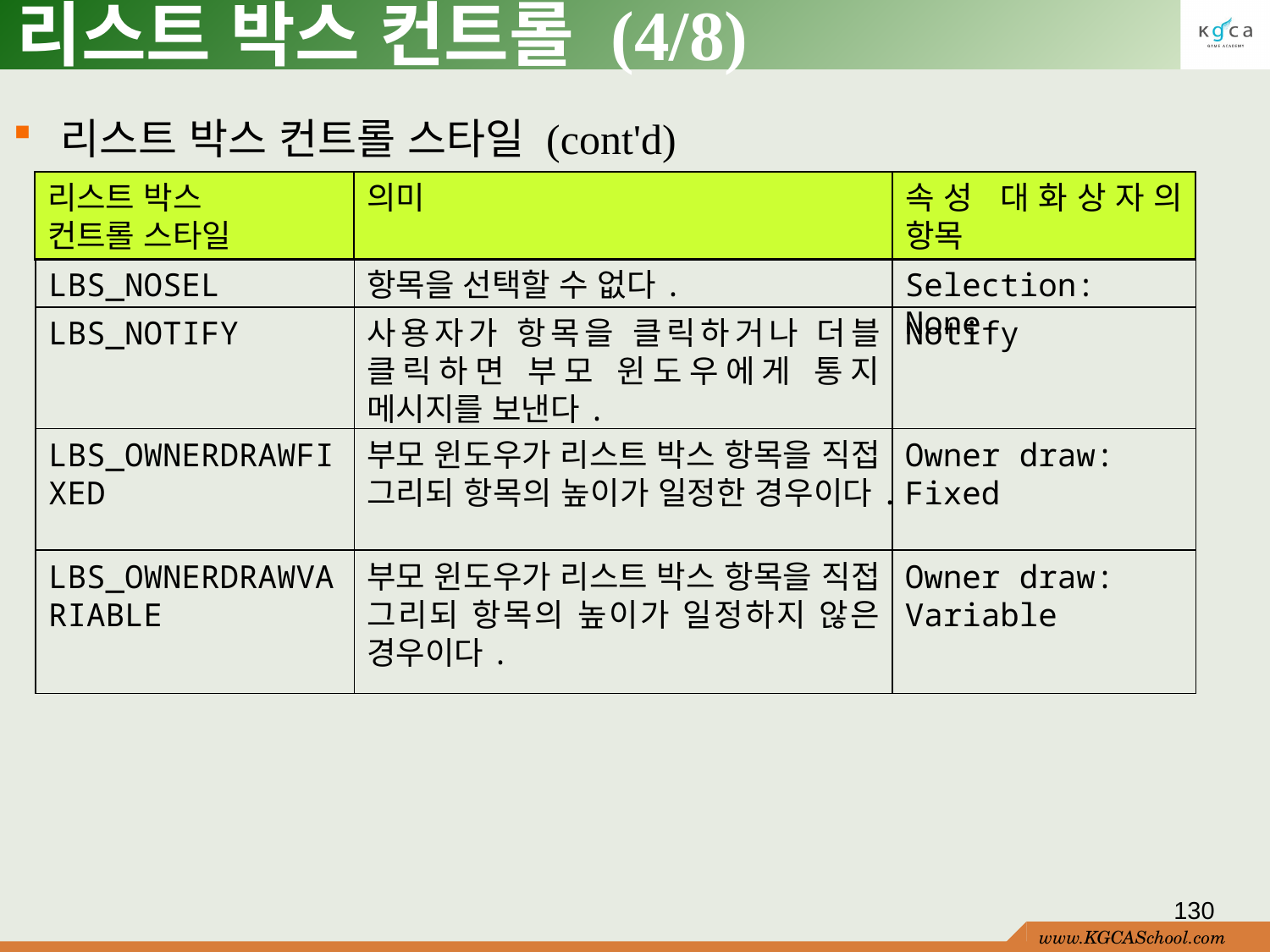

# 리스트 박스 컨트롤 (4/8)
리스트 박스 컨트롤 스타일 (cont'd)

리스트 박스
컨트롤 스타일

의미

속성 대화상자의 항목

LBS_NOSEL

항목을 선택할 수 없다.

Selection: None

LBS_NOTIFY

사용자가 항목을 클릭하거나 더블 클릭하면 부모 윈도우에게 통지 메시지를 보낸다.

Notify

LBS_OWNERDRAWFIXED

부모 윈도우가 리스트 박스 항목을 직접 그리되 항목의 높이가 일정한 경우이다.

Owner draw: Fixed

LBS_OWNERDRAWVARIABLE

부모 윈도우가 리스트 박스 항목을 직접 그리되 항목의 높이가 일정하지 않은 경우이다.

Owner draw: Variable

130